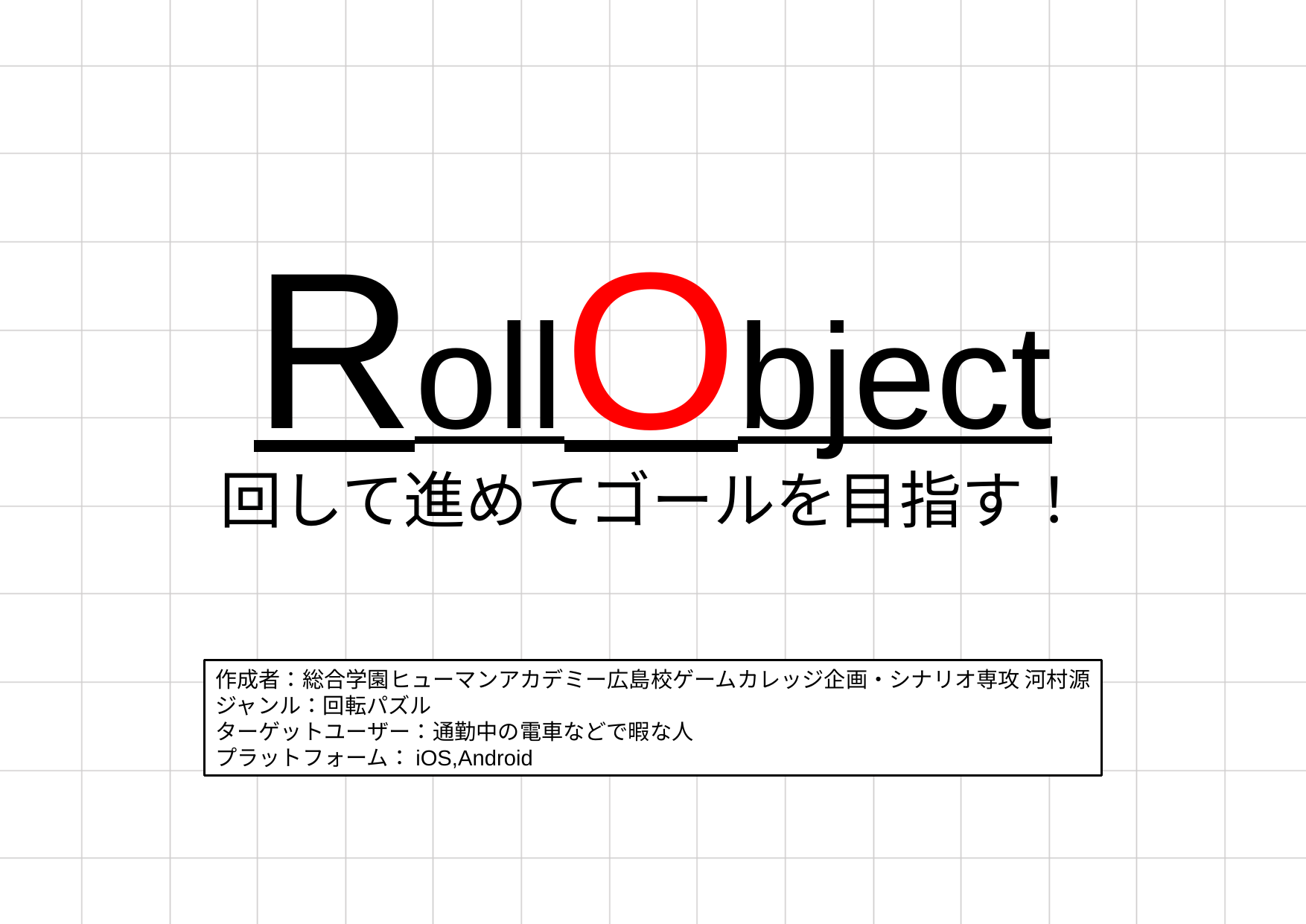

RollObject
回して進めてゴールを目指す！
作成者：総合学園ヒューマンアカデミー広島校ゲームカレッジ企画・シナリオ専攻 河村源
ジャンル：回転パズル
ターゲットユーザー：通勤中の電車などで暇な人
プラットフォーム：iOS,Android